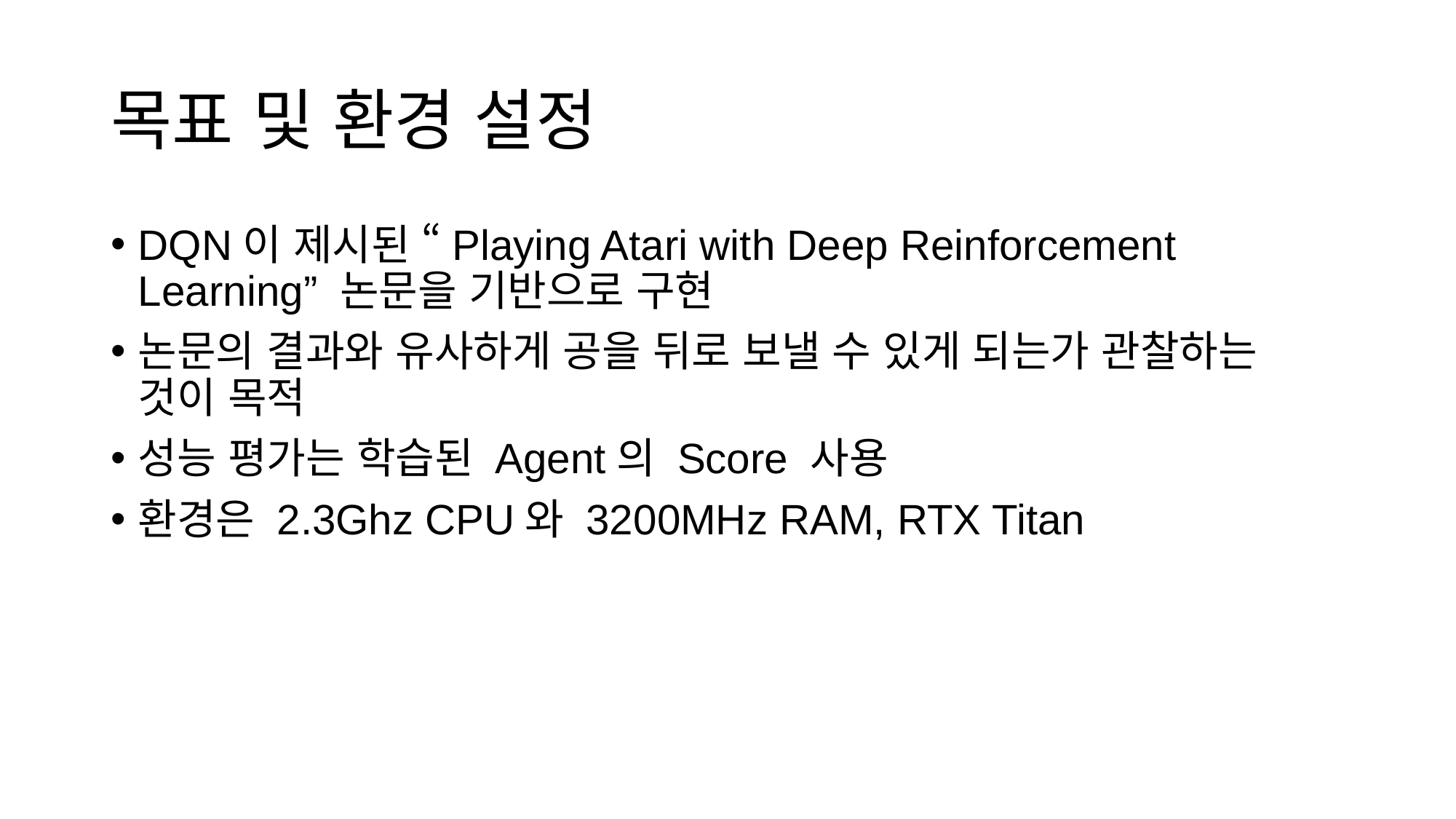

# 목표 및 환경 설정
DQN이 제시된 “Playing Atari with Deep Reinforcement Learning” 논문을 기반으로 구현
논문의 결과와 유사하게 공을 뒤로 보낼 수 있게 되는가 관찰하는 것이 목적
성능 평가는 학습된 Agent의 Score 사용
환경은 2.3Ghz CPU와 3200MHz RAM, RTX Titan